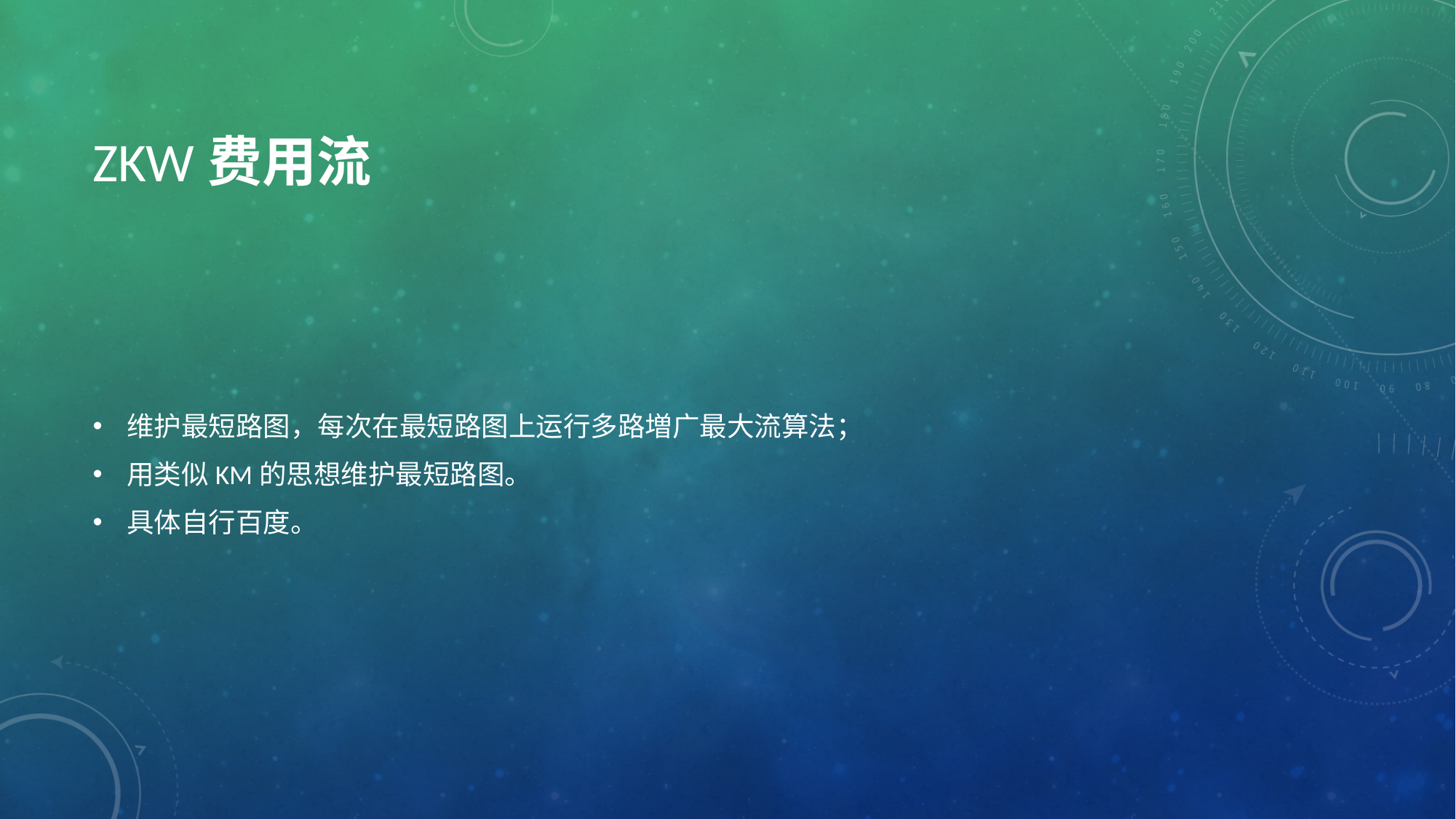

# ZKW费用流
维护最短路图，每次在最短路图上运行多路増广最大流算法；
用类似KM的思想维护最短路图。
具体自行百度。